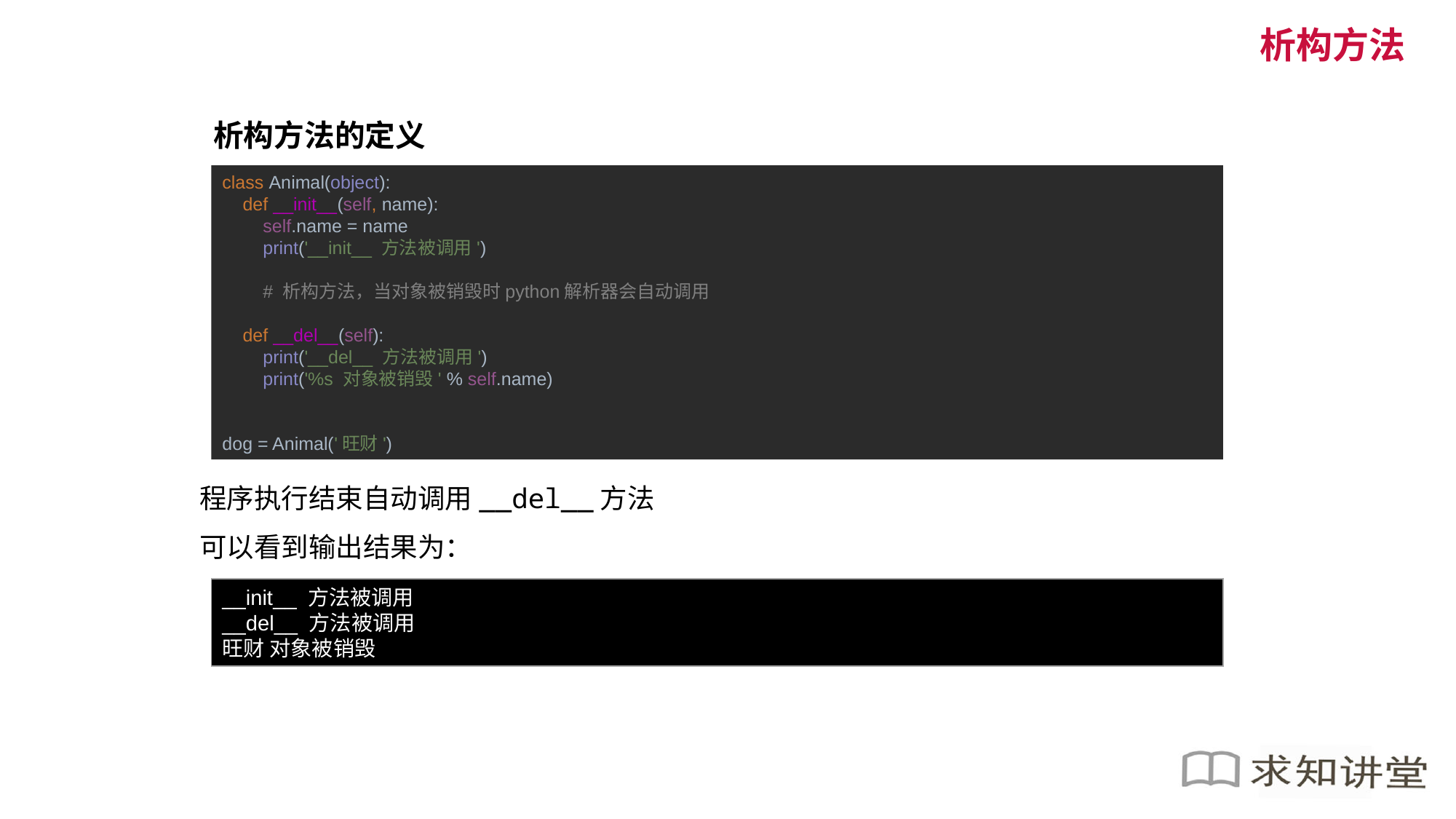

析构方法

析构方法的定义
class Animal(object):
    def __init__(self, name):
        self.name = name
        print('__init__ 方法被调用')
        # 析构方法，当对象被销毁时python解析器会自动调用
    def __del__(self):
        print('__del__ 方法被调用')
        print('%s 对象被销毁' % self.name)
dog = Animal('旺财')
程序执行结束自动调用__del__方法
可以看到输出结果为：
__init__ 方法被调用
__del__ 方法被调用
旺财 对象被销毁